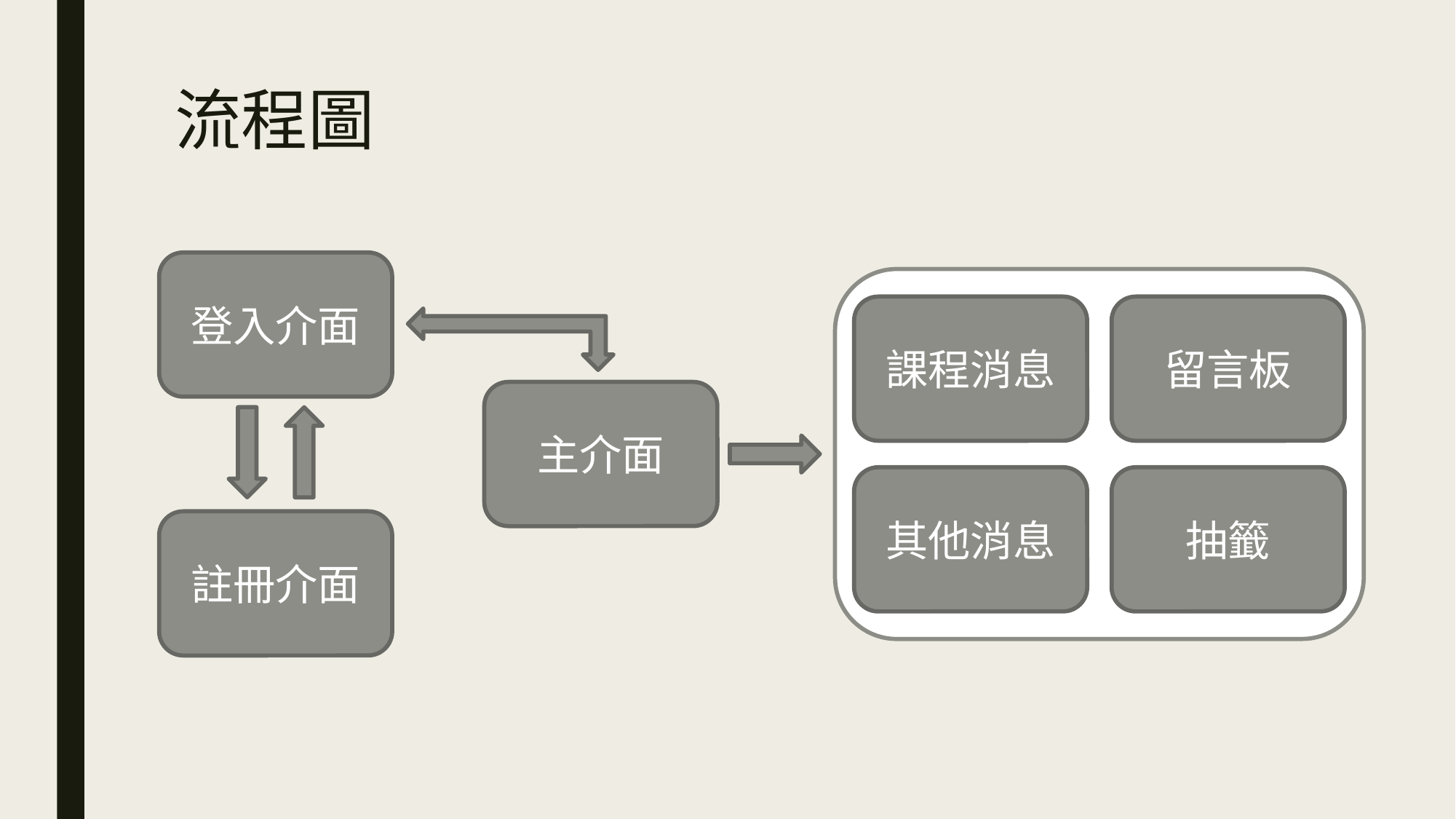

# 流程圖
登入介面
註冊介面

課程消息
留言板
其他消息
抽籤

主介面